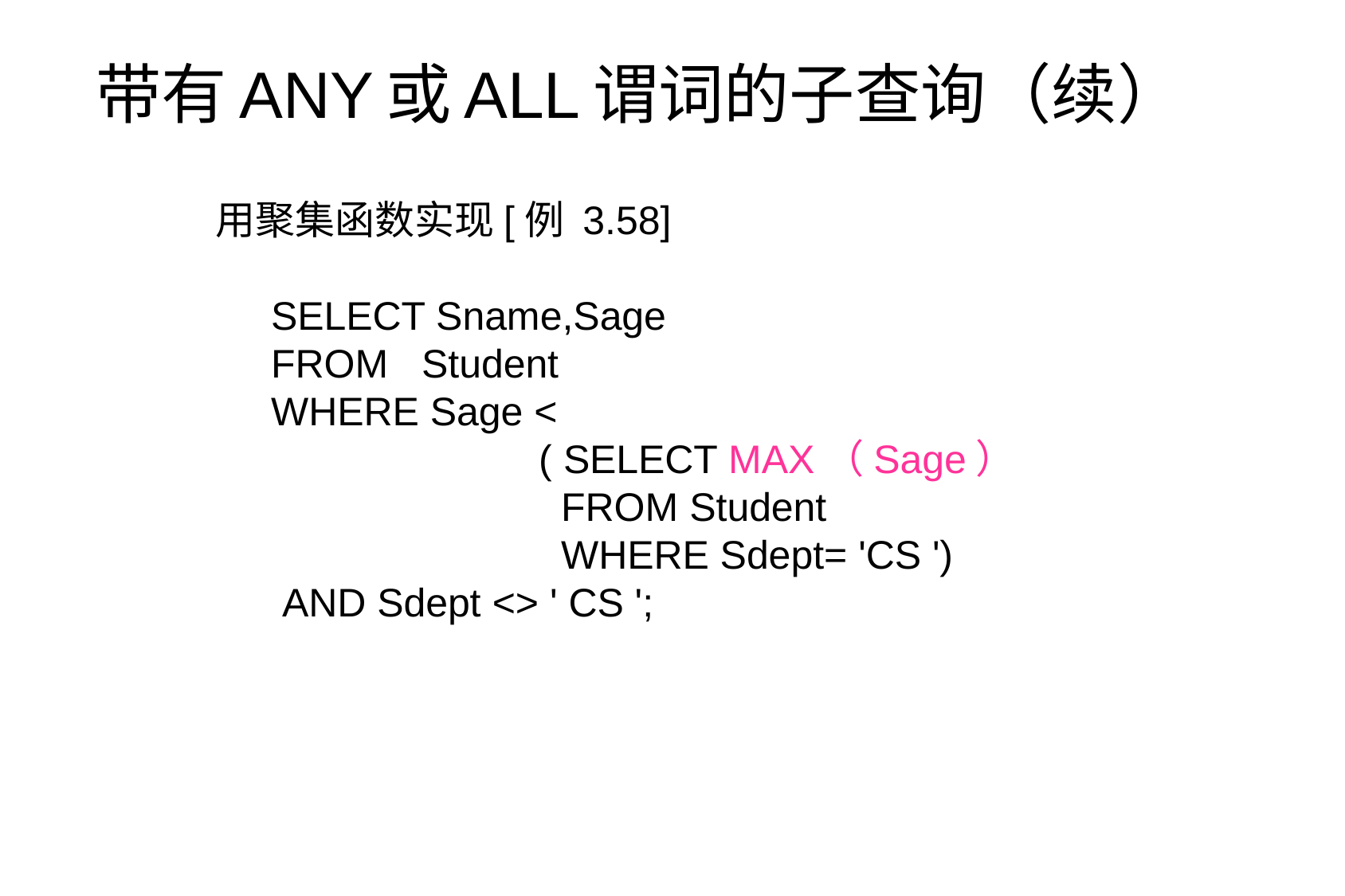

带有ANY或ALL谓词的子查询（续）
用聚集函数实现[例 3.58]

     SELECT Sname,Sage
     FROM   Student
     WHERE Sage <
                             ( SELECT MAX（Sage）
                               FROM Student
                               WHERE Sdept= 'CS ')
      AND Sdept <> ' CS ';